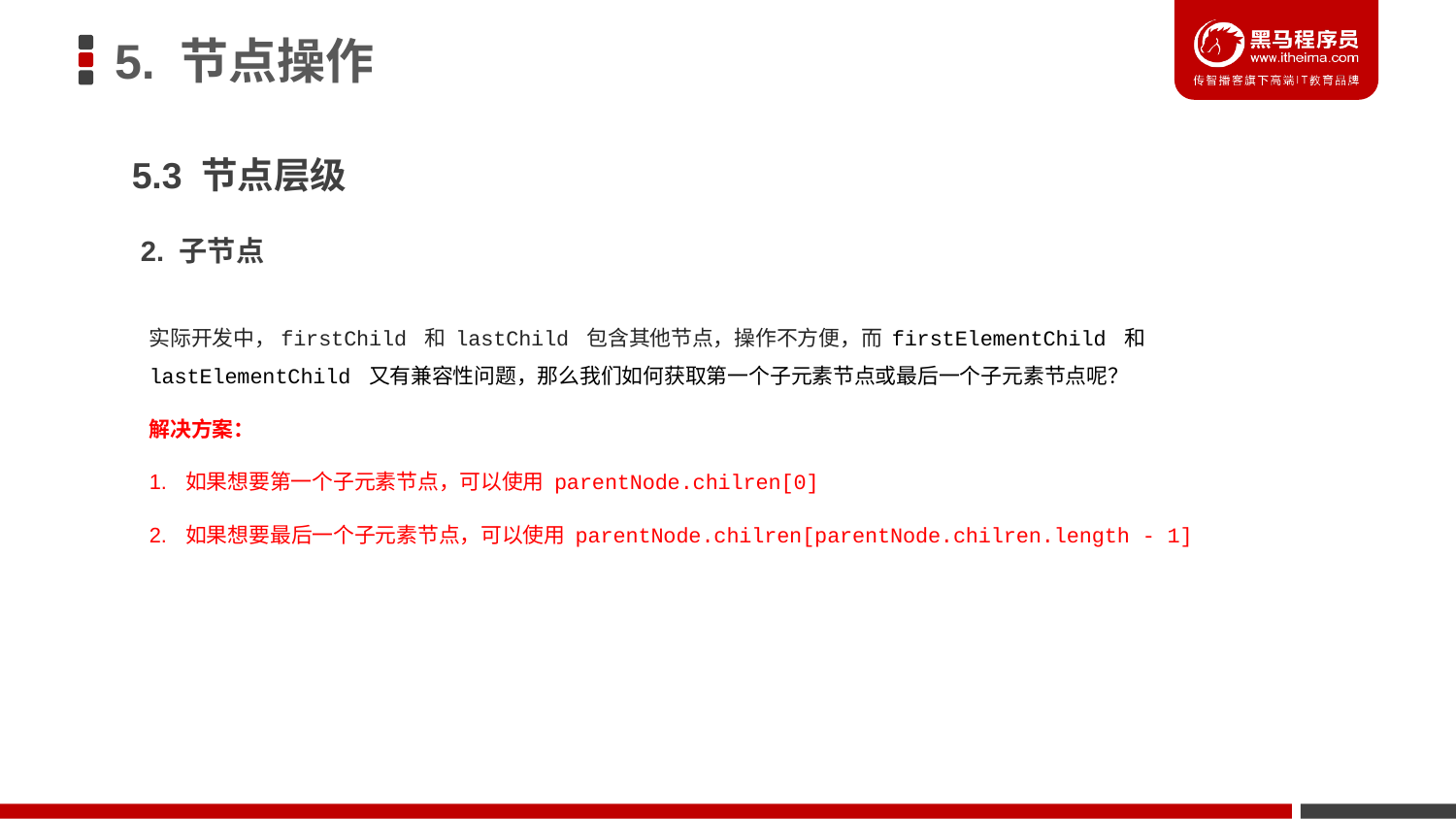

# 5. 节点操作
5.3 节点层级
2. 子节点
实际开发中，firstChild 和 lastChild 包含其他节点，操作不方便，而 firstElementChild 和 lastElementChild 又有兼容性问题，那么我们如何获取第一个子元素节点或最后一个子元素节点呢？
解决方案：
如果想要第一个子元素节点，可以使用 parentNode.chilren[0]
如果想要最后一个子元素节点，可以使用 parentNode.chilren[parentNode.chilren.length - 1]